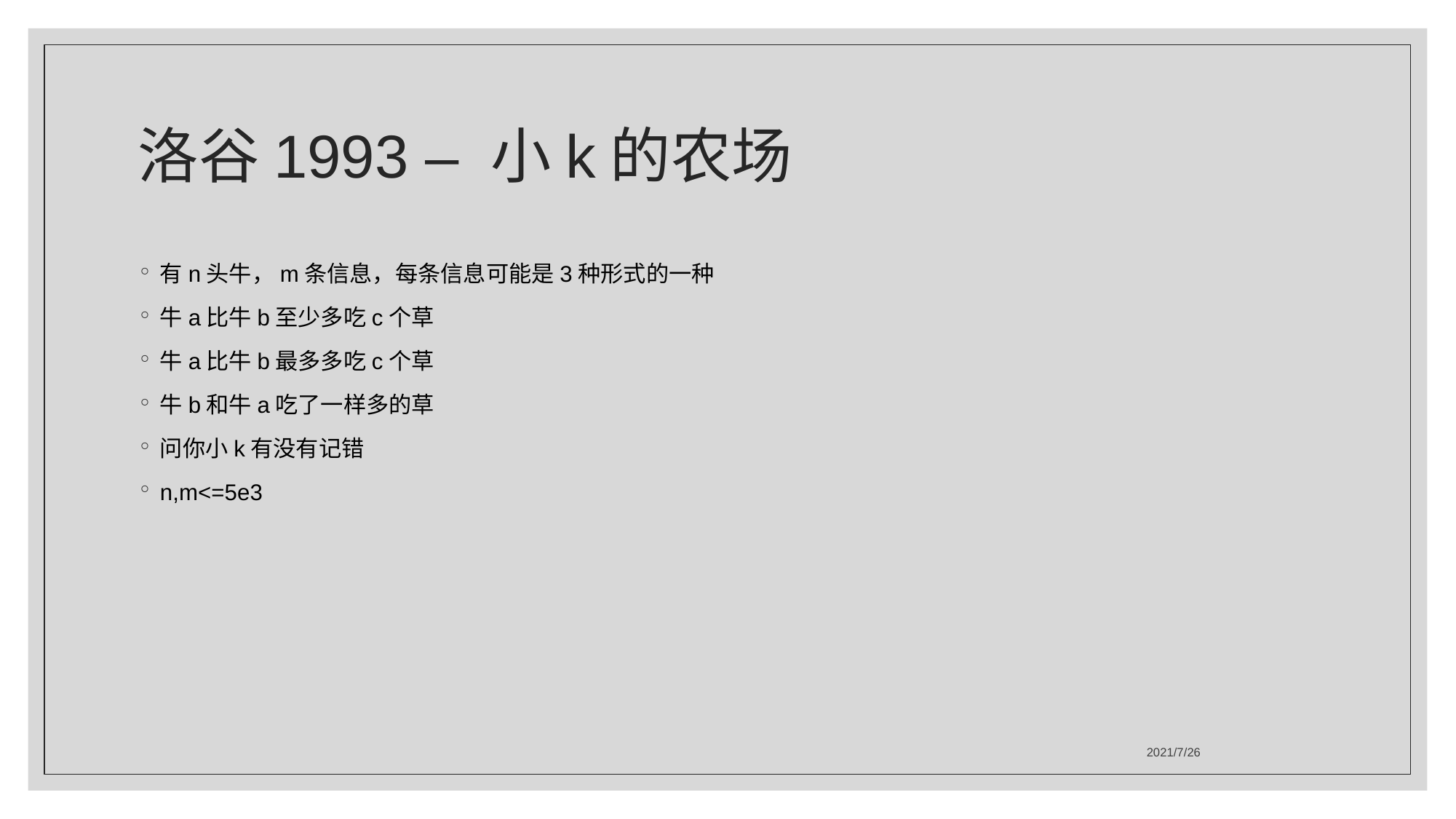

# 洛谷1993 – 小k的农场
有n头牛，m条信息，每条信息可能是3种形式的一种
牛a比牛b至少多吃c个草
牛a比牛b最多多吃c个草
牛b和牛a吃了一样多的草
问你小k有没有记错
n,m<=5e3
2021/7/26